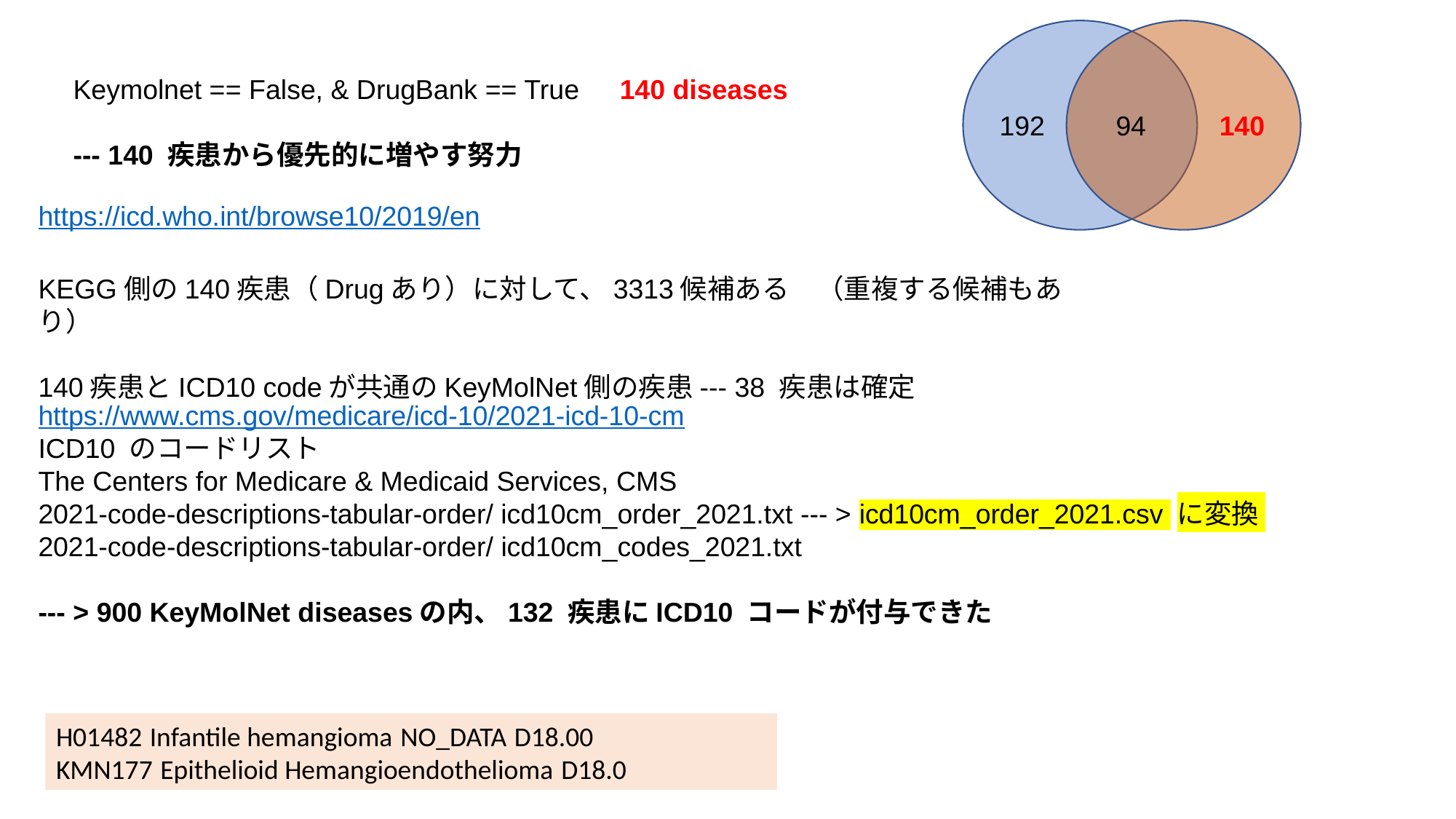

Keymolnet == False, & DrugBank == True　140 diseases

--- 140 疾患から優先的に増やす努力
192
94
140
https://icd.who.int/browse10/2019/en

KEGG側の140疾患（Drugあり）に対して、3313候補ある　（重複する候補もあり）

140疾患とICD10 codeが共通のKeyMolNet側の疾患--- 38 疾患は確定
https://www.cms.gov/medicare/icd-10/2021-icd-10-cm
ICD10 のコードリスト
The Centers for Medicare & Medicaid Services, CMS
2021-code-descriptions-tabular-order/ icd10cm_order_2021.txt --- > icd10cm_order_2021.csv に変換
2021-code-descriptions-tabular-order/ icd10cm_codes_2021.txt

--- > 900 KeyMolNet diseasesの内、132 疾患にICD10 コードが付与できた
H01482 Infantile hemangioma NO_DATA D18.00
KMN177 Epithelioid Hemangioendothelioma D18.0